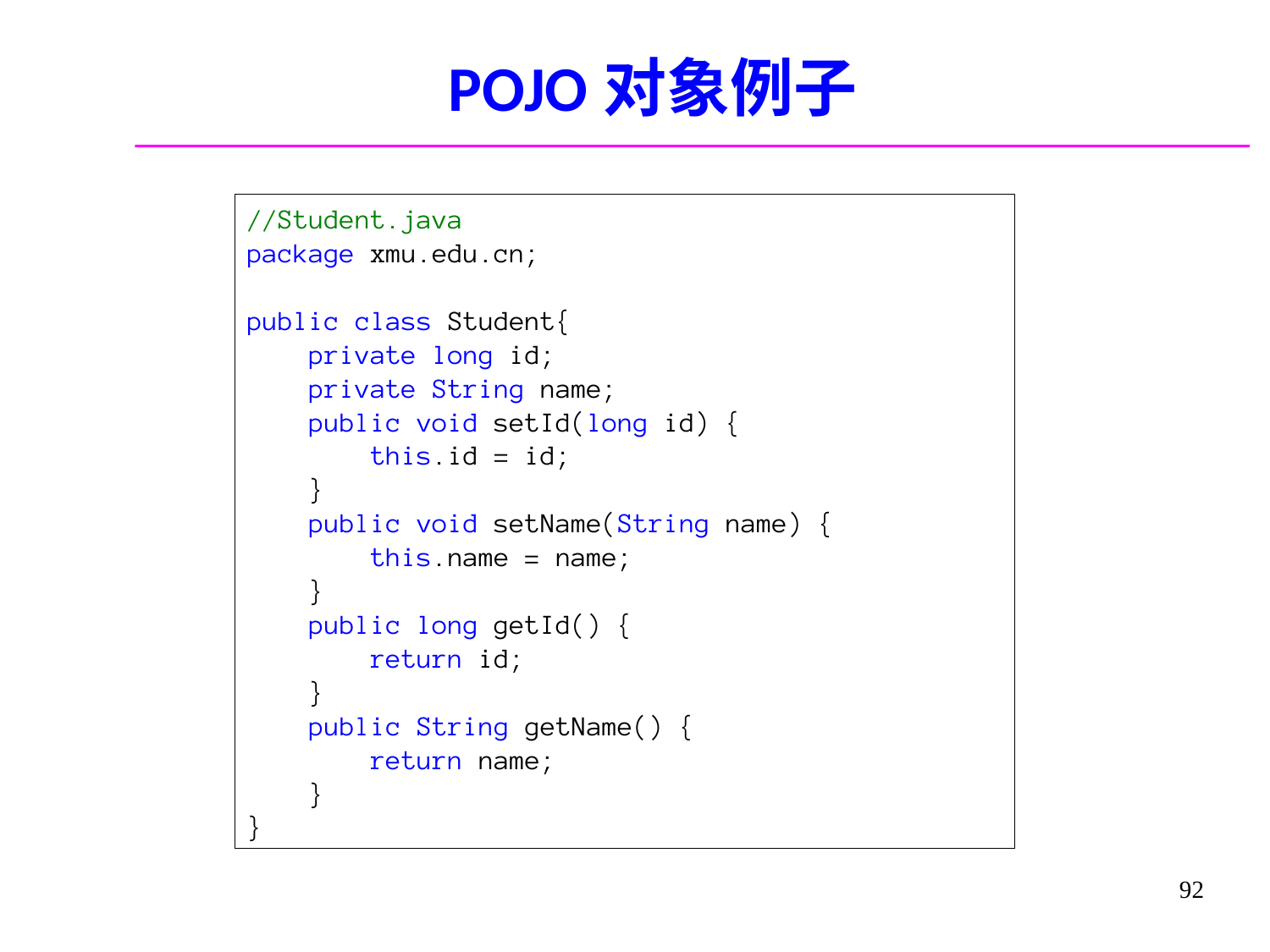

# POJO对象例子
//Student.java
package xmu.edu.cn;
public class Student{
    private long id;
    private String name;
    public void setId(long id) {
        this.id = id;
    }
    public void setName(String name) {
        this.name = name;
    }
    public long getId() {
        return id;
    }
    public String getName() {
        return name;
    }
}
92